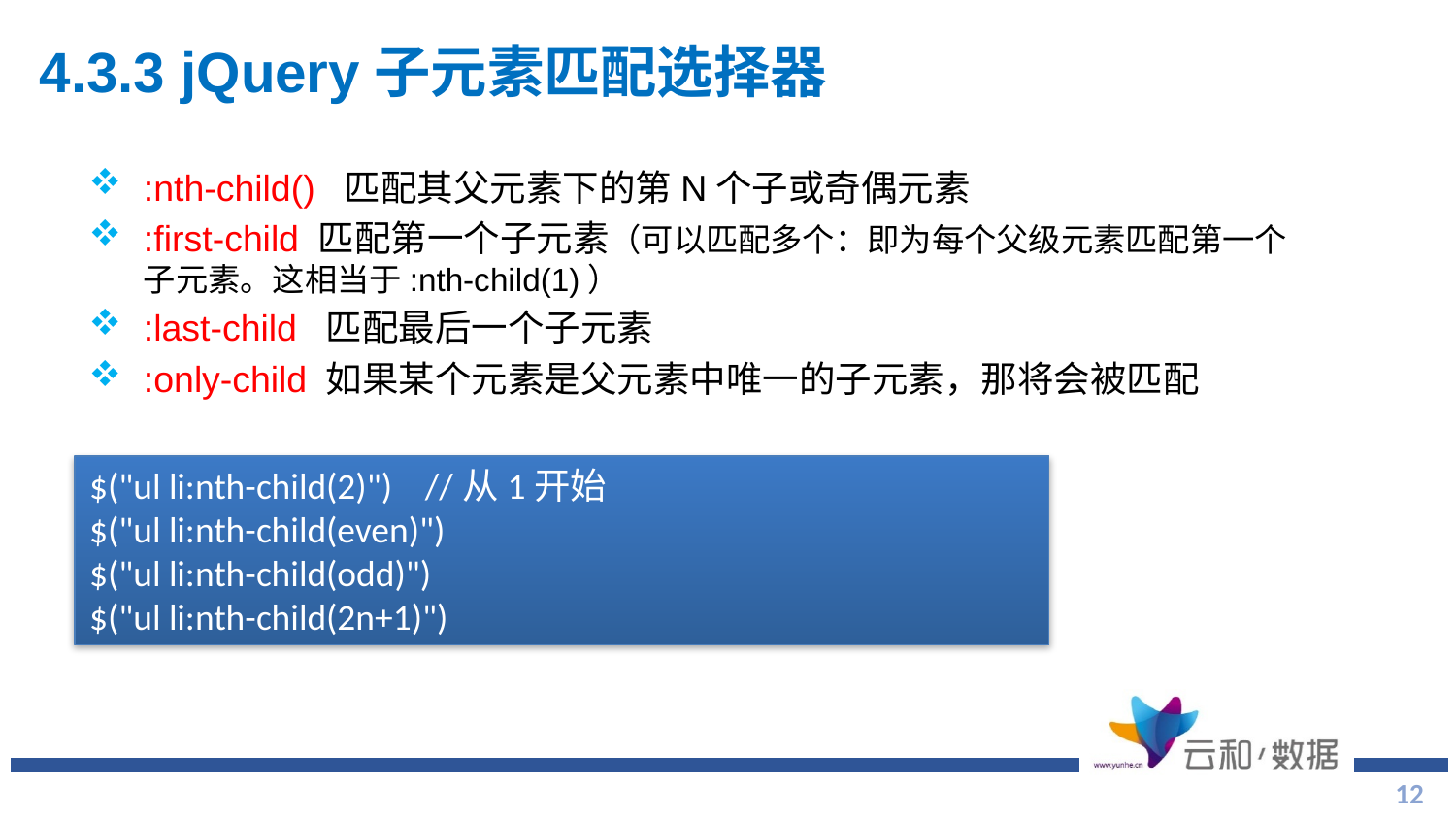

# 4.3.3 jQuery子元素匹配选择器
:nth-child()  匹配其父元素下的第N个子或奇偶元素
:first-child 匹配第一个子元素（可以匹配多个：即为每个父级元素匹配第一个子元素。这相当于:nth-child(1)）
:last-child  匹配最后一个子元素
:only-child 如果某个元素是父元素中唯一的子元素，那将会被匹配
$("ul li:nth-child(2)")    //从1开始
$("ul li:nth-child(even)")
$("ul li:nth-child(odd)")
$("ul li:nth-child(2n+1)")
12